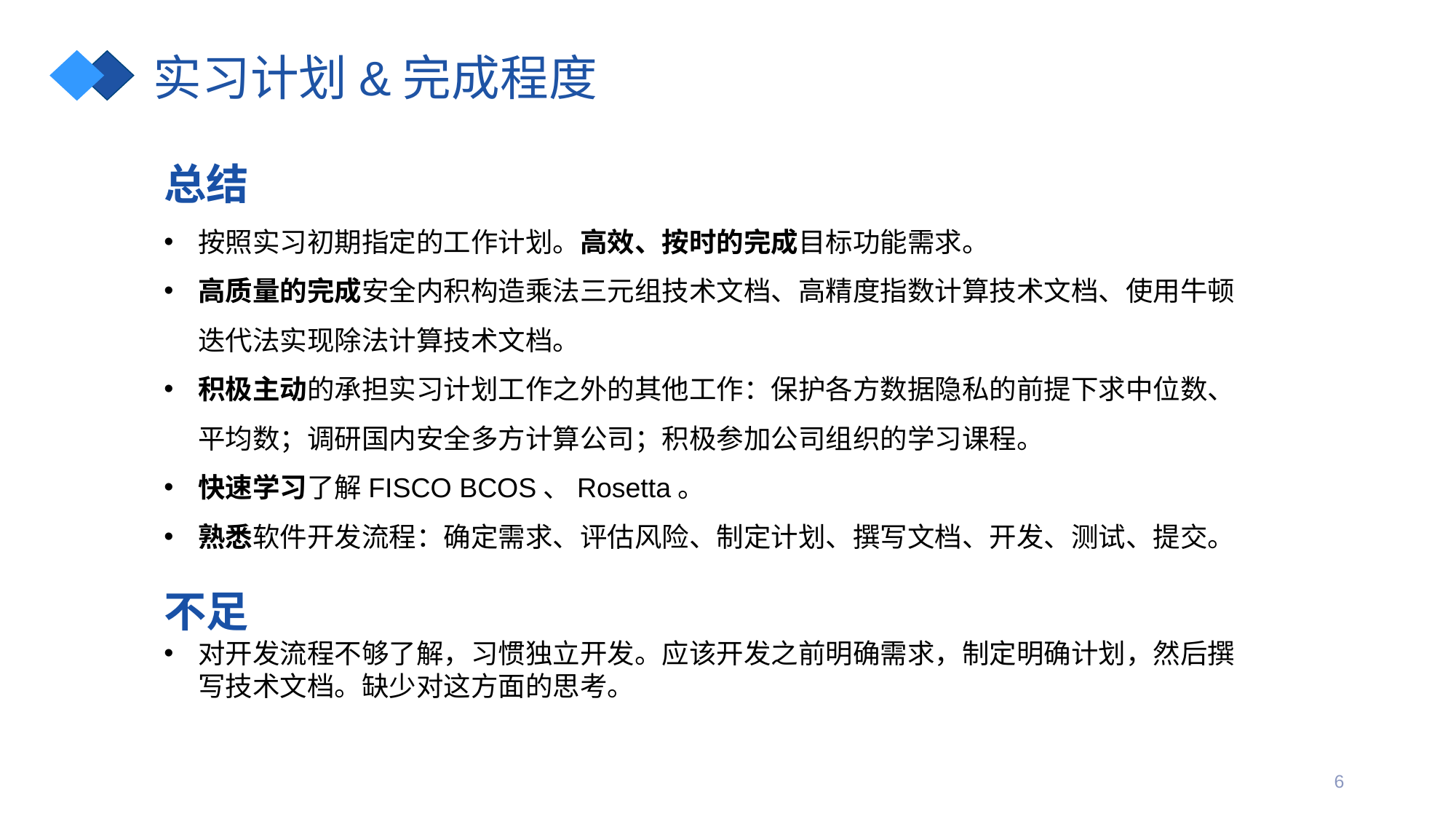

# 实习计划&完成程度
总结
按照实习初期指定的工作计划。高效、按时的完成目标功能需求。
高质量的完成安全内积构造乘法三元组技术文档、高精度指数计算技术文档、使用牛顿迭代法实现除法计算技术文档。
积极主动的承担实习计划工作之外的其他工作：保护各方数据隐私的前提下求中位数、平均数；调研国内安全多方计算公司；积极参加公司组织的学习课程。
快速学习了解FISCO BCOS、Rosetta。
熟悉软件开发流程：确定需求、评估风险、制定计划、撰写文档、开发、测试、提交。

不足
对开发流程不够了解，习惯独立开发。应该开发之前明确需求，制定明确计划，然后撰写技术文档。缺少对这方面的思考。

6